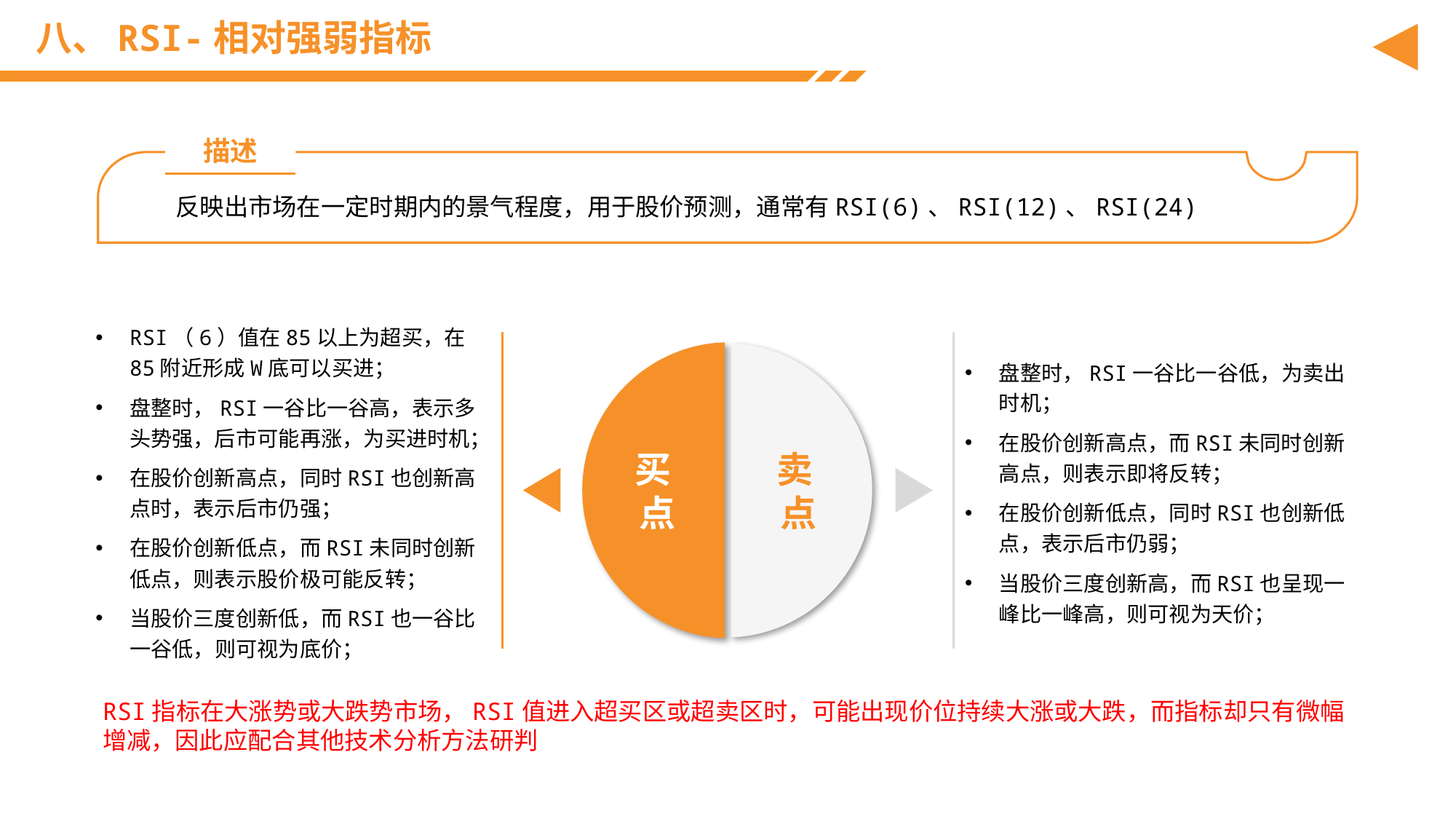

# 八、RSI-相对强弱指标

描述

反映出市场在一定时期内的景气程度，用于股价预测，通常有RSI(6)、RSI(12)、RSI(24)
RSI（6）值在85以上为超买，在85附近形成W底可以买进；
盘整时，RSI一谷比一谷高，表示多头势强，后市可能再涨，为买进时机；
在股价创新高点，同时RSI也创新高点时，表示后市仍强；
在股价创新低点，而RSI未同时创新低点，则表示股价极可能反转；
当股价三度创新低，而RSI也一谷比一谷低，则可视为底价；
盘整时，RSI一谷比一谷低，为卖出时机；
在股价创新高点，而RSI未同时创新高点，则表示即将反转；
在股价创新低点，同时RSI也创新低点，表示后市仍弱；
当股价三度创新高，而RSI也呈现一峰比一峰高，则可视为天价；

买
点
卖
点

RSI指标在大涨势或大跌势市场，RSI值进入超买区或超卖区时，可能出现价位持续大涨或大跌，而指标却只有微幅增减，因此应配合其他技术分析方法研判